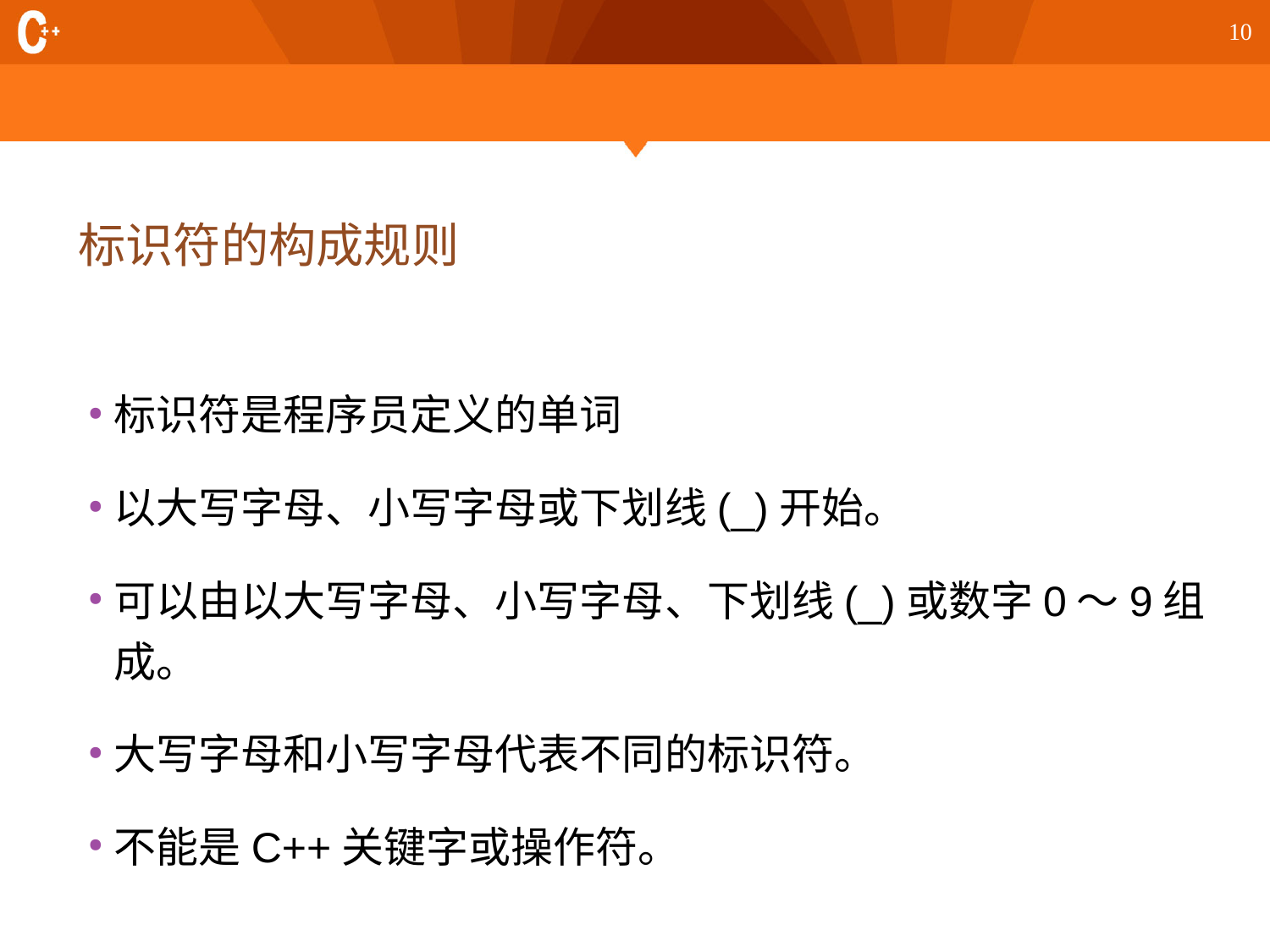

10
# 标识符的构成规则
标识符是程序员定义的单词
以大写字母、小写字母或下划线(_)开始。
可以由以大写字母、小写字母、下划线(_)或数字0～9组成。
大写字母和小写字母代表不同的标识符。
不能是C++关键字或操作符。